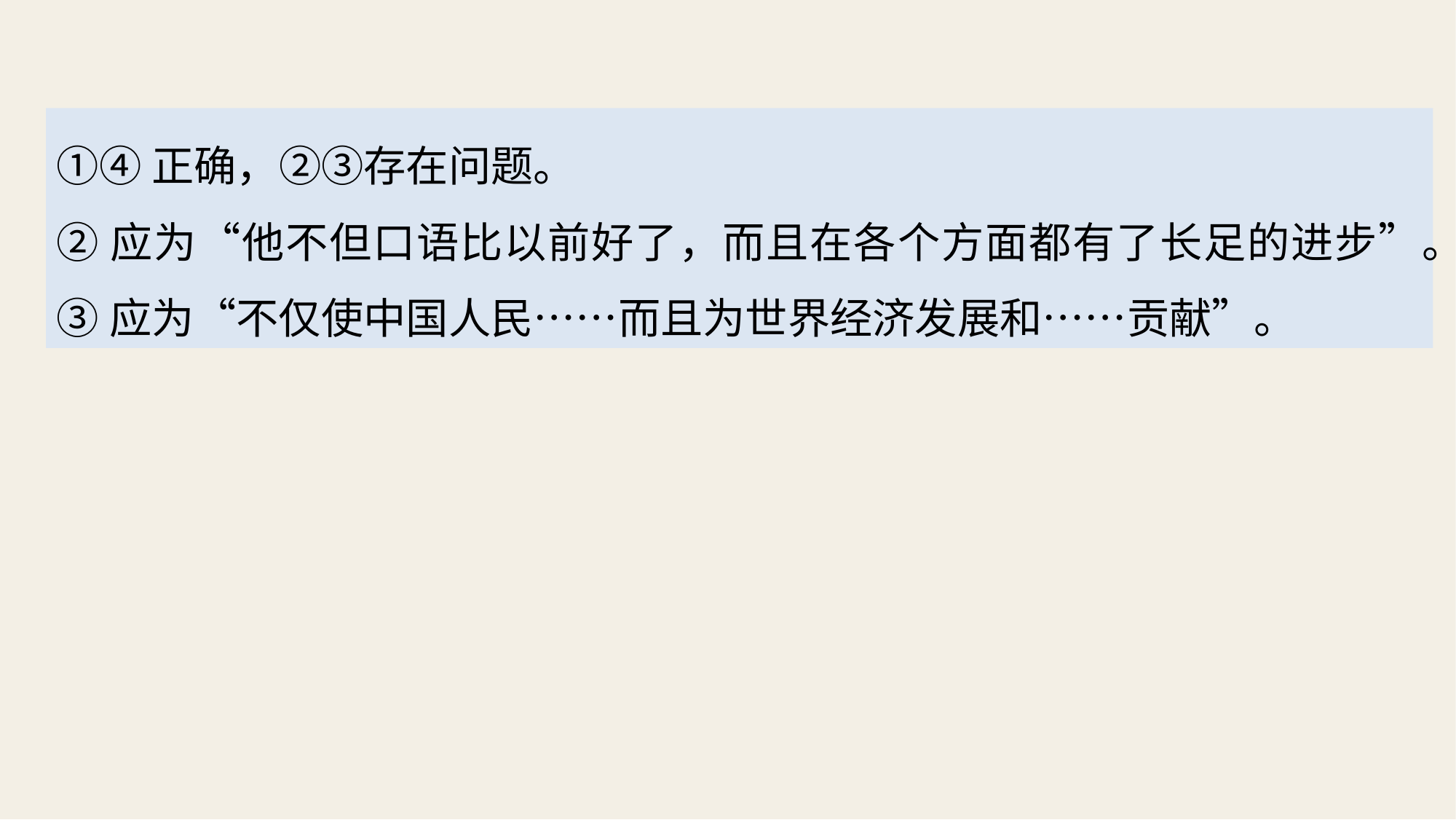

①④正确，②③存在问题。
②应为“他不但口语比以前好了，而且在各个方面都有了长足的进步”。
③应为“不仅使中国人民……而且为世界经济发展和……贡献”。